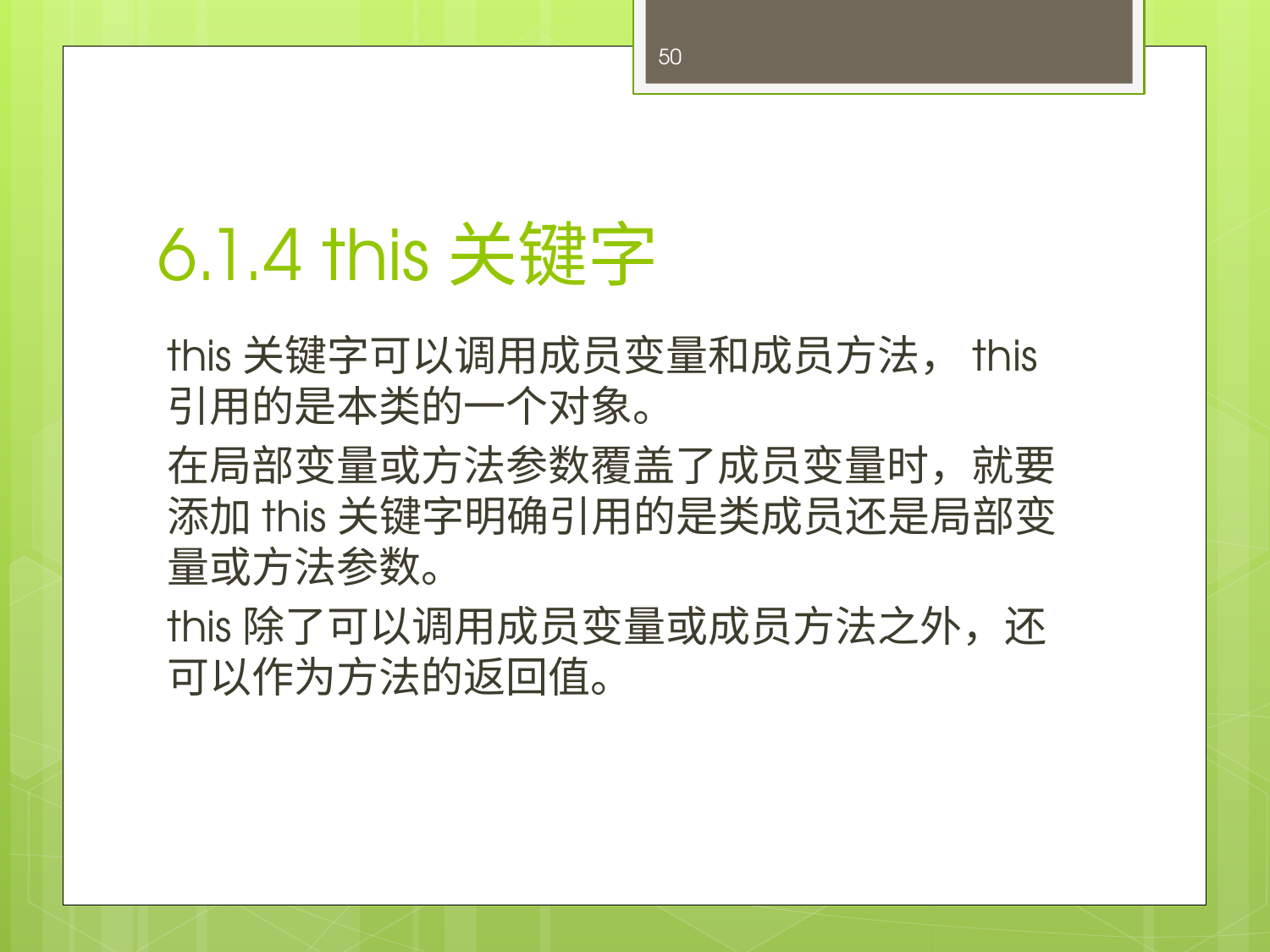

50
# 6.1.4 this关键字
this关键字可以调用成员变量和成员方法，this引用的是本类的一个对象。
在局部变量或方法参数覆盖了成员变量时，就要添加this关键字明确引用的是类成员还是局部变量或方法参数。
this除了可以调用成员变量或成员方法之外，还可以作为方法的返回值。